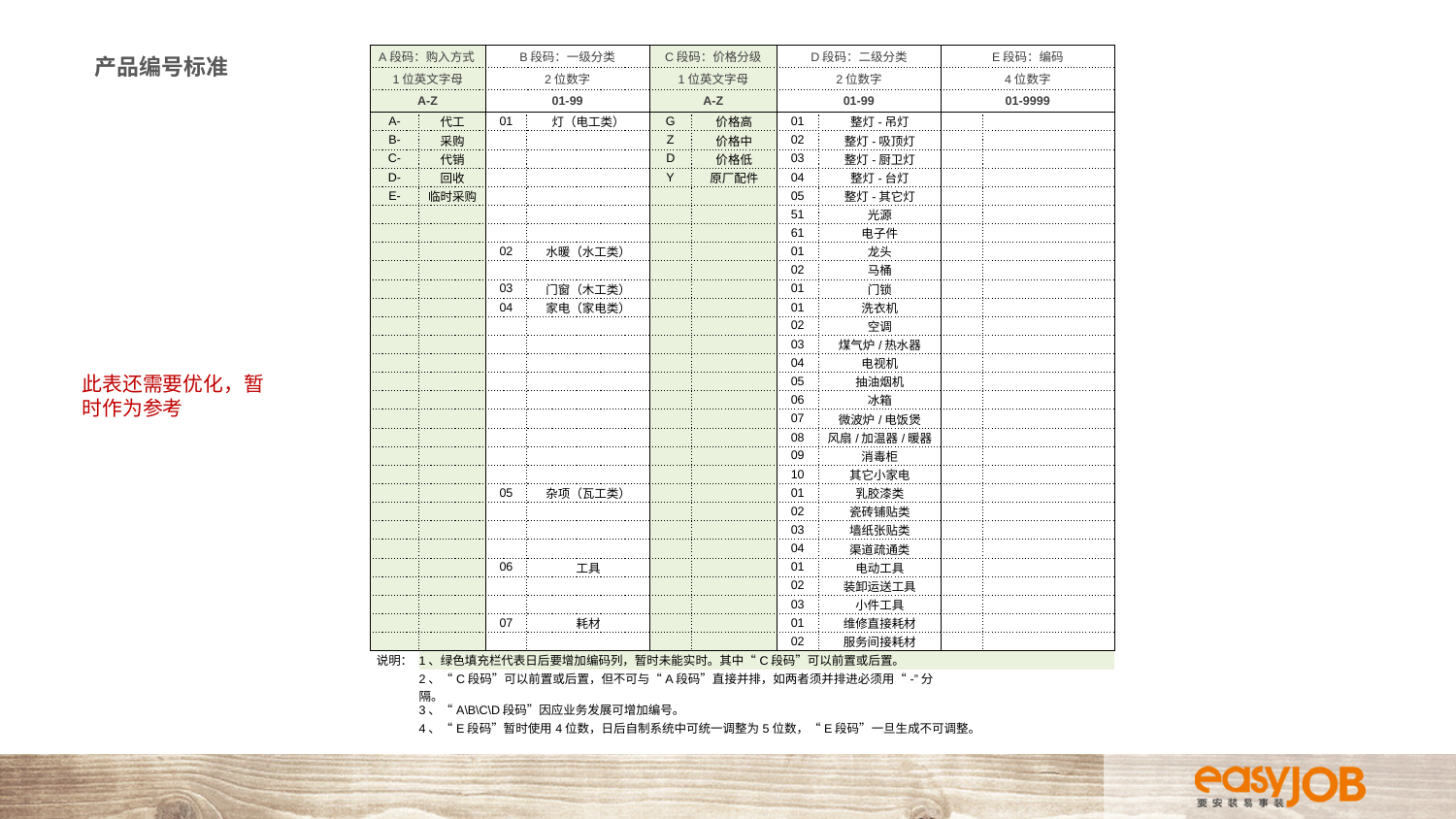

产品编号标准
| A段码：购入方式 |  | B段码：一级分类 |  | C段码：价格分级 |  | D段码：二级分类 |  | E段码：编码 |  |
| --- | --- | --- | --- | --- | --- | --- | --- | --- | --- |
| 1位英文字母 |  | 2位数字 |  | 1位英文字母 |  | 2位数字 |  | 4位数字 |  |
| A-Z |  | 01-99 |  | A-Z |  | 01-99 |  | 01-9999 |  |
| A- | 代工 | 01 | 灯（电工类） | G | 价格高 | 01 | 整灯-吊灯 |  |  |
| B- | 采购 |  |  | Z | 价格中 | 02 | 整灯-吸顶灯 |  |  |
| C- | 代销 |  |  | D | 价格低 | 03 | 整灯-厨卫灯 |  |  |
| D- | 回收 |  |  | Y | 原厂配件 | 04 | 整灯-台灯 |  |  |
| E- | 临时采购 |  |  |  |  | 05 | 整灯-其它灯 |  |  |
|  |  |  |  |  |  | 51 | 光源 |  |  |
|  |  |  |  |  |  | 61 | 电子件 |  |  |
|  |  | 02 | 水暖（水工类） |  |  | 01 | 龙头 |  |  |
|  |  |  |  |  |  | 02 | 马桶 |  |  |
|  |  | 03 | 门窗（木工类） |  |  | 01 | 门锁 |  |  |
|  |  | 04 | 家电（家电类） |  |  | 01 | 洗衣机 |  |  |
|  |  |  |  |  |  | 02 | 空调 |  |  |
|  |  |  |  |  |  | 03 | 煤气炉/热水器 |  |  |
|  |  |  |  |  |  | 04 | 电视机 |  |  |
|  |  |  |  |  |  | 05 | 抽油烟机 |  |  |
|  |  |  |  |  |  | 06 | 冰箱 |  |  |
|  |  |  |  |  |  | 07 | 微波炉/电饭煲 |  |  |
|  |  |  |  |  |  | 08 | 风扇/加温器/暖器 |  |  |
|  |  |  |  |  |  | 09 | 消毒柜 |  |  |
|  |  |  |  |  |  | 10 | 其它小家电 |  |  |
|  |  | 05 | 杂项（瓦工类） |  |  | 01 | 乳胶漆类 |  |  |
|  |  |  |  |  |  | 02 | 瓷砖铺贴类 |  |  |
|  |  |  |  |  |  | 03 | 墙纸张贴类 |  |  |
|  |  |  |  |  |  | 04 | 渠道疏通类 |  |  |
|  |  | 06 | 工具 |  |  | 01 | 电动工具 |  |  |
|  |  |  |  |  |  | 02 | 装卸运送工具 |  |  |
|  |  |  |  |  |  | 03 | 小件工具 |  |  |
|  |  | 07 | 耗材 |  |  | 01 | 维修直接耗材 |  |  |
|  |  |  |  |  |  | 02 | 服务间接耗材 |  |  |
| 说明： | 1、绿色填充栏代表日后要增加编码列，暂时未能实时。其中“C段码”可以前置或后置。 |  |  |  |  |  |  |  |  |
|  | 2、“C段码”可以前置或后置，但不可与“A段码”直接并排，如两者须并排进必须用“-”分隔。 |  |  |  |  |  |  |  |  |
|  | 3、“A\B\C\D段码”因应业务发展可增加编号。 |  |  |  |  |  |  |  |  |
|  | 4、“E段码”暂时使用4位数，日后自制系统中可统一调整为5位数，“E段码”一旦生成不可调整。 |  |  |  |  |  |  |  |  |
此表还需要优化，暂时作为参考